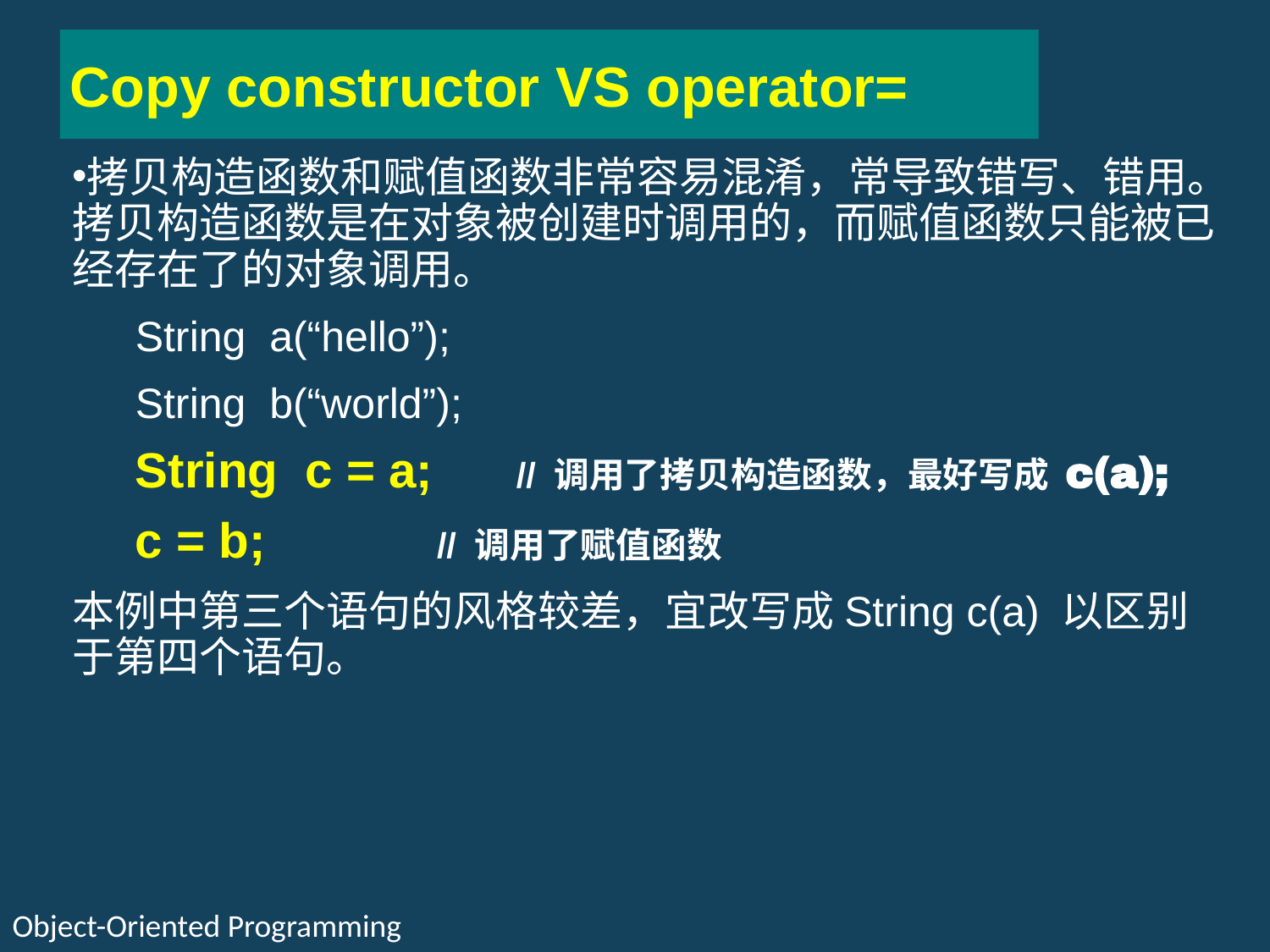

# Copy constructor VS operator=
拷贝构造函数和赋值函数非常容易混淆，常导致错写、错用。拷贝构造函数是在对象被创建时调用的，而赋值函数只能被已经存在了的对象调用。
String  a(“hello”);
String  b(“world”);
String  c = a;	// 调用了拷贝构造函数，最好写成 c(a);
c = b; 	    // 调用了赋值函数
本例中第三个语句的风格较差，宜改写成String c(a) 以区别于第四个语句。
Object-Oriented Programming